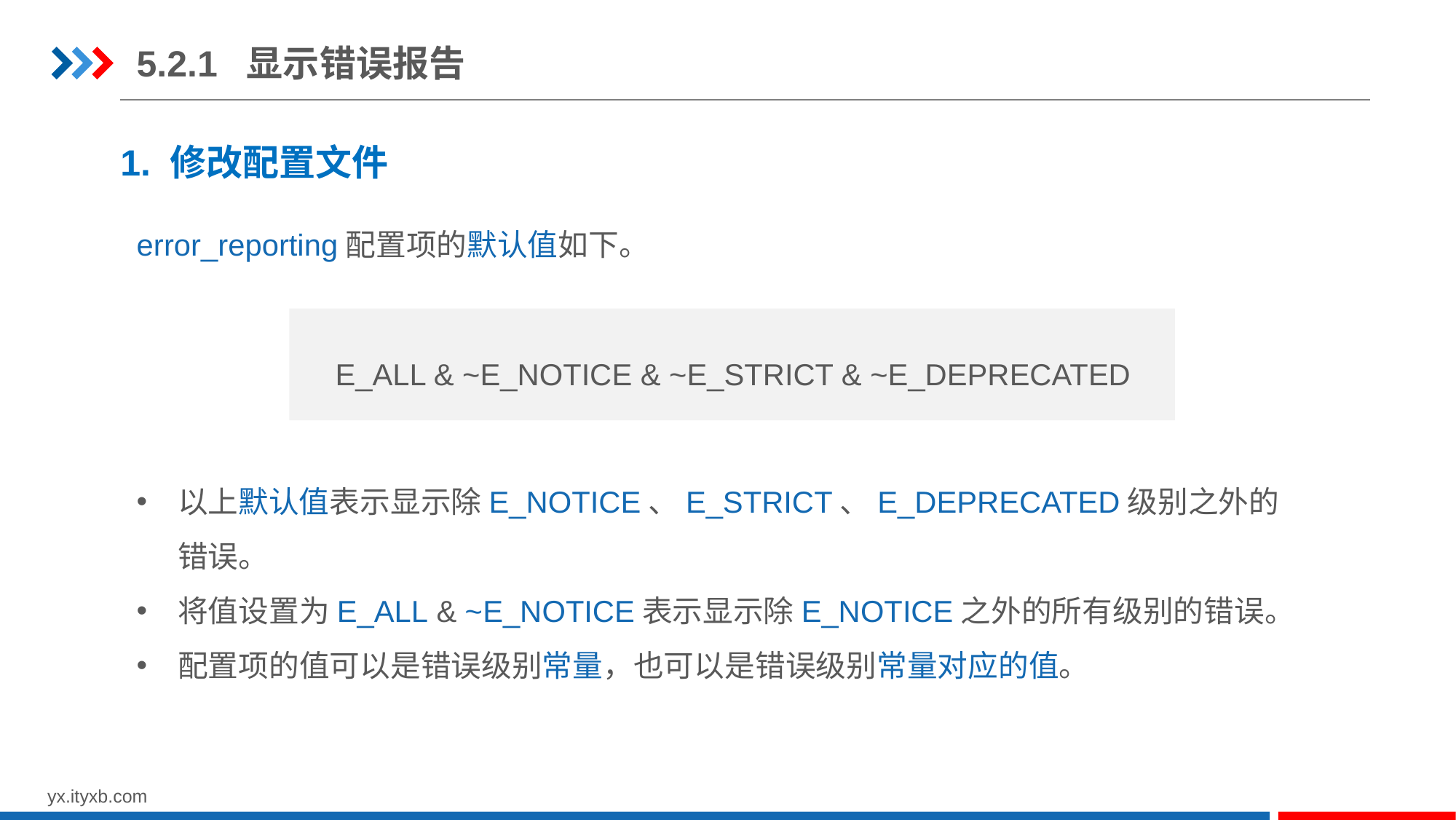

5.2.1  显示错误报告
1. 修改配置文件
error_reporting配置项的默认值如下。

以上默认值表示显示除E_NOTICE、E_STRICT、E_DEPRECATED级别之外的错误。
将值设置为E_ALL & ~E_NOTICE表示显示除E_NOTICE之外的所有级别的错误。
配置项的值可以是错误级别常量，也可以是错误级别常量对应的值。

E_ALL & ~E_NOTICE & ~E_STRICT & ~E_DEPRECATED